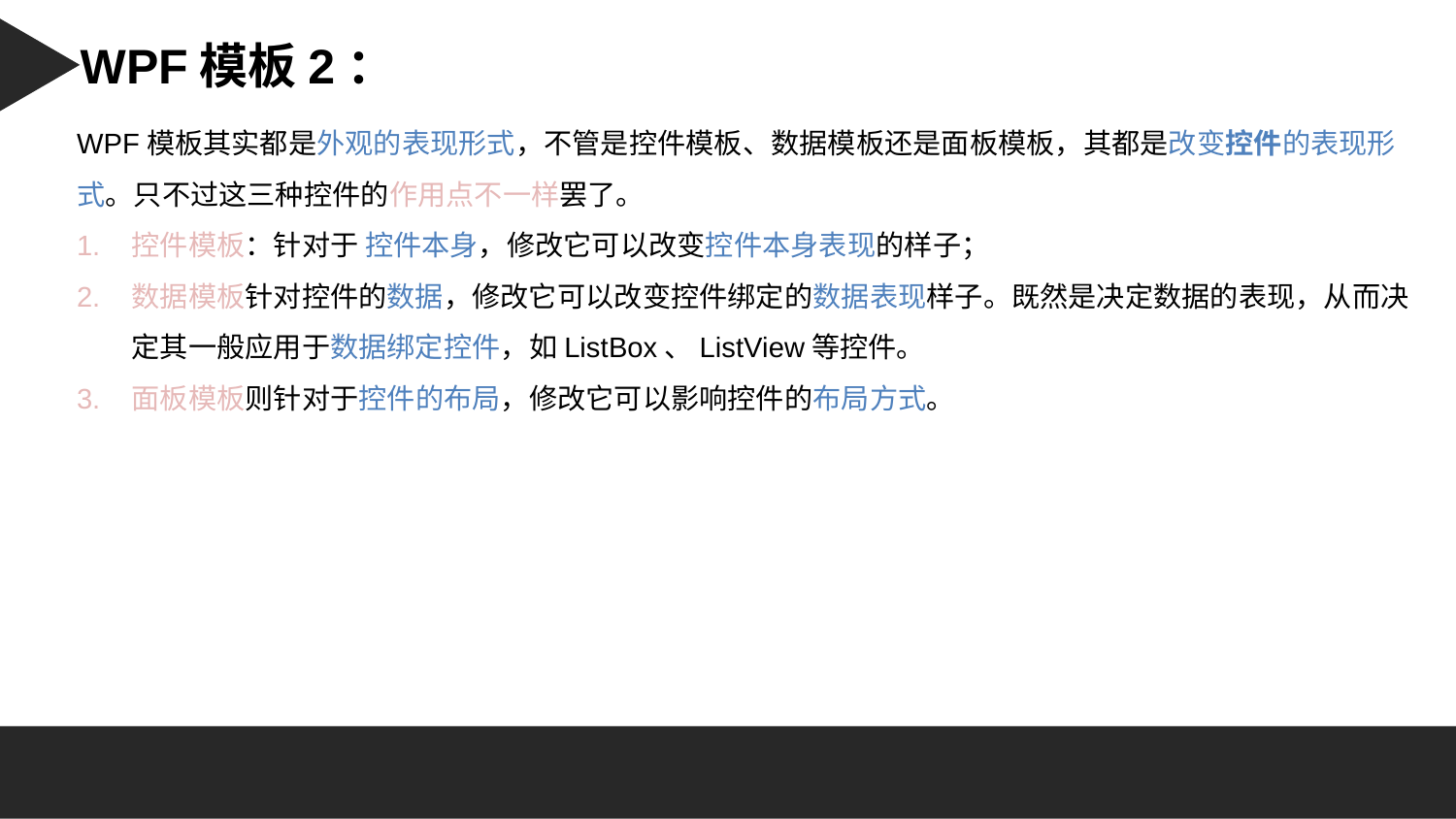

Character 字符串：

WPF模板2：
WPF模板其实都是外观的表现形式，不管是控件模板、数据模板还是面板模板，其都是改变控件的表现形式。只不过这三种控件的作用点不一样罢了。
控件模板：针对于 控件本身，修改它可以改变控件本身表现的样子；
数据模板针对控件的数据，修改它可以改变控件绑定的数据表现样子。既然是决定数据的表现，从而决定其一般应用于数据绑定控件，如ListBox、ListView等控件。
面板模板则针对于控件的布局，修改它可以影响控件的布局方式。